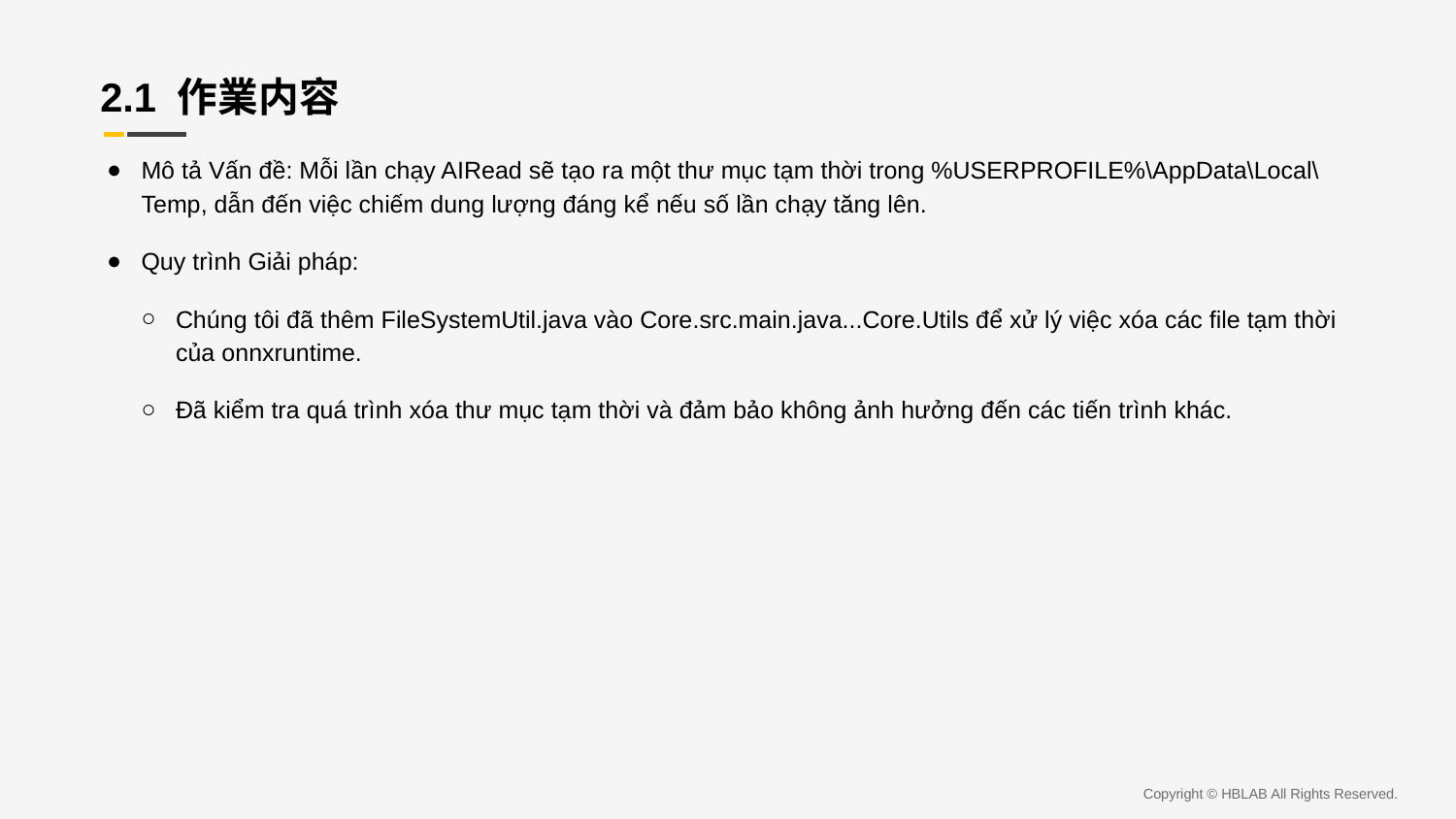

2.1 作業内容
Mô tả Vấn đề: Mỗi lần chạy AIRead sẽ tạo ra một thư mục tạm thời trong %USERPROFILE%\AppData\Local\Temp, dẫn đến việc chiếm dung lượng đáng kể nếu số lần chạy tăng lên.
Quy trình Giải pháp:
Chúng tôi đã thêm FileSystemUtil.java vào Core.src.main.java...Core.Utils để xử lý việc xóa các file tạm thời của onnxruntime.
Đã kiểm tra quá trình xóa thư mục tạm thời và đảm bảo không ảnh hưởng đến các tiến trình khác.